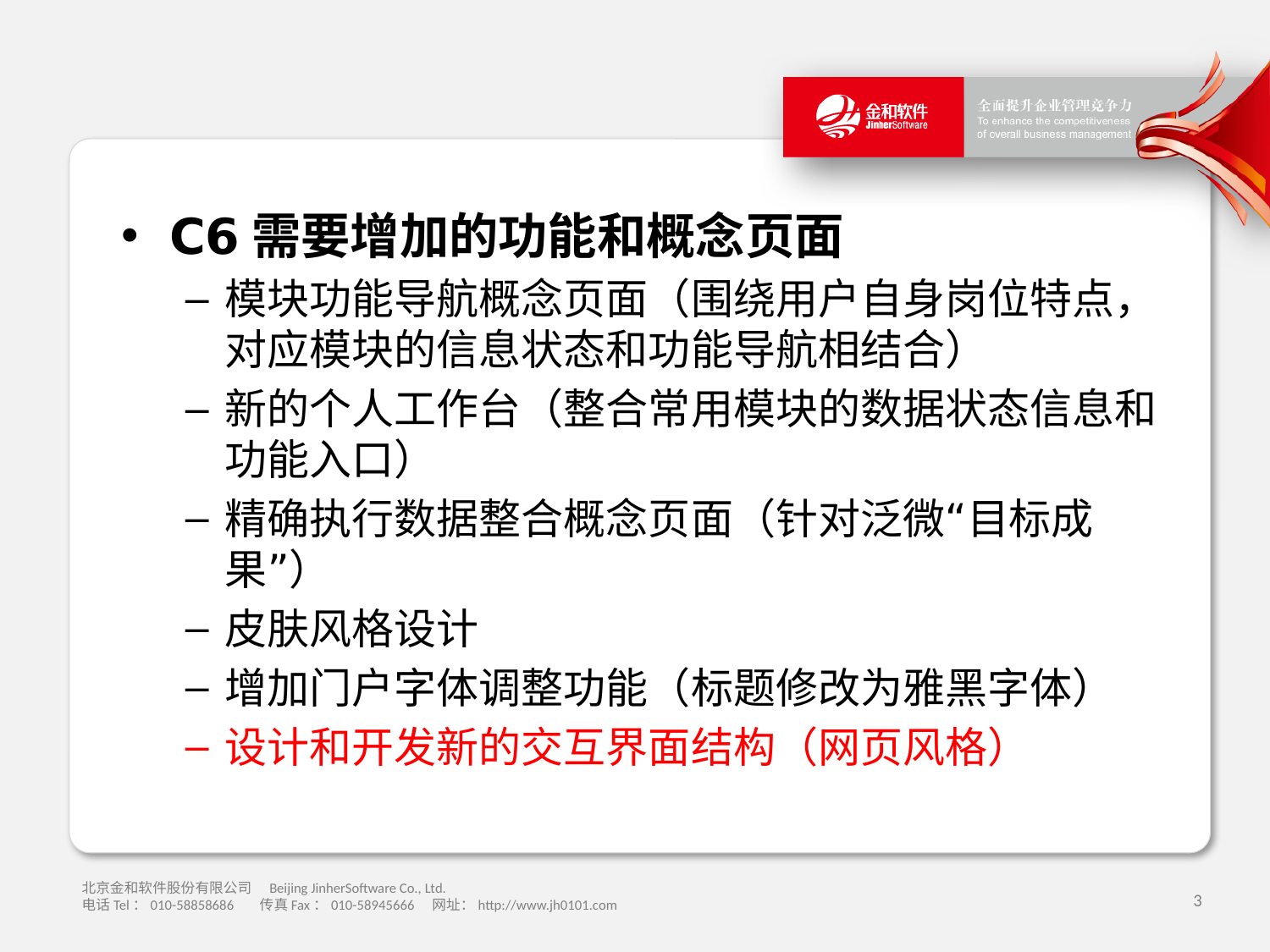

#
C6需要增加的功能和概念页面
模块功能导航概念页面（围绕用户自身岗位特点，对应模块的信息状态和功能导航相结合）
新的个人工作台（整合常用模块的数据状态信息和功能入口）
精确执行数据整合概念页面（针对泛微“目标成果”）
皮肤风格设计
增加门户字体调整功能（标题修改为雅黑字体）
设计和开发新的交互界面结构（网页风格）